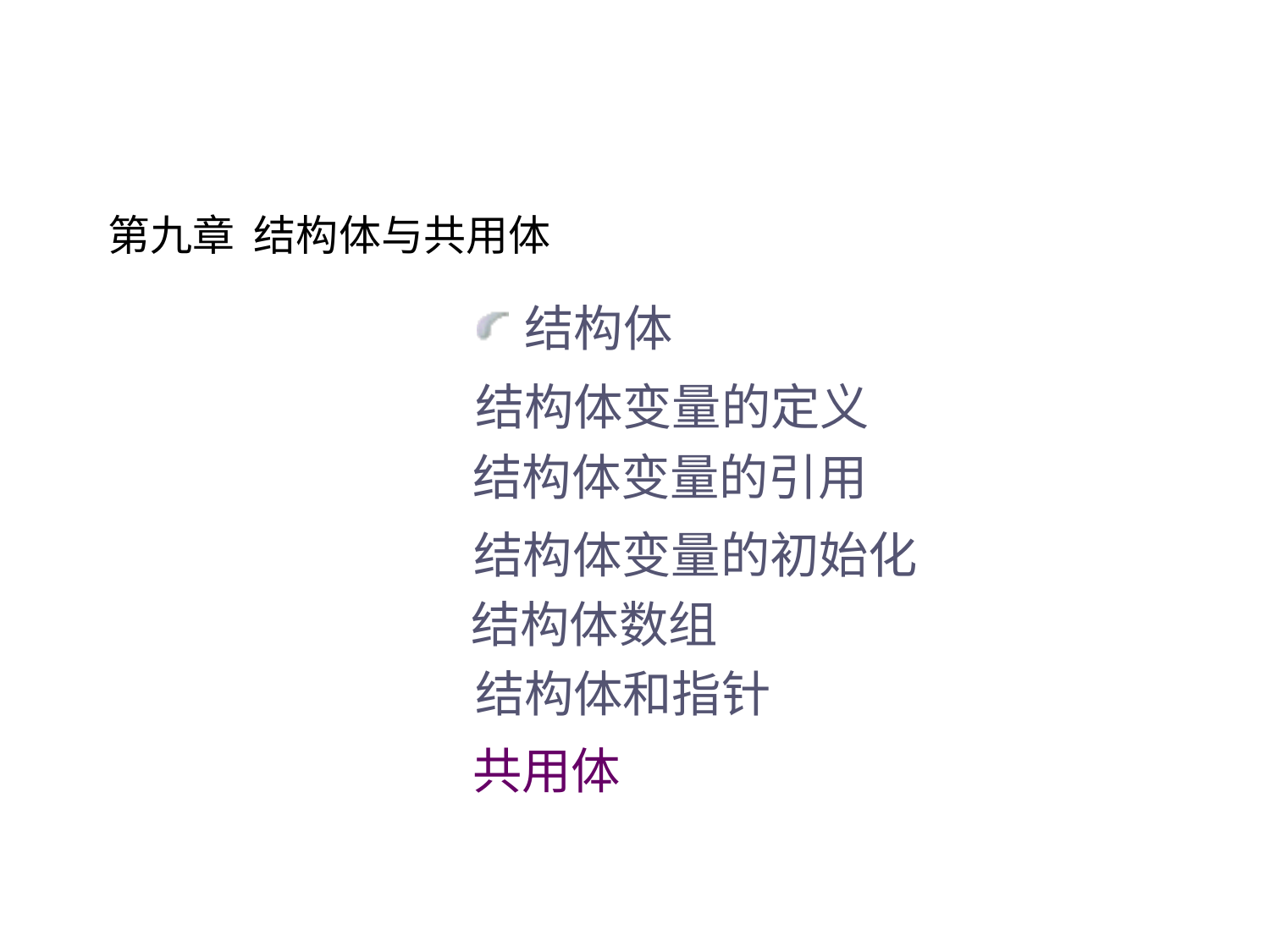

第九章  结构体与共用体
结构体
结构体变量的定义
结构体变量的引用
结构体变量的初始化
结构体数组
结构体和指针
共用体
1